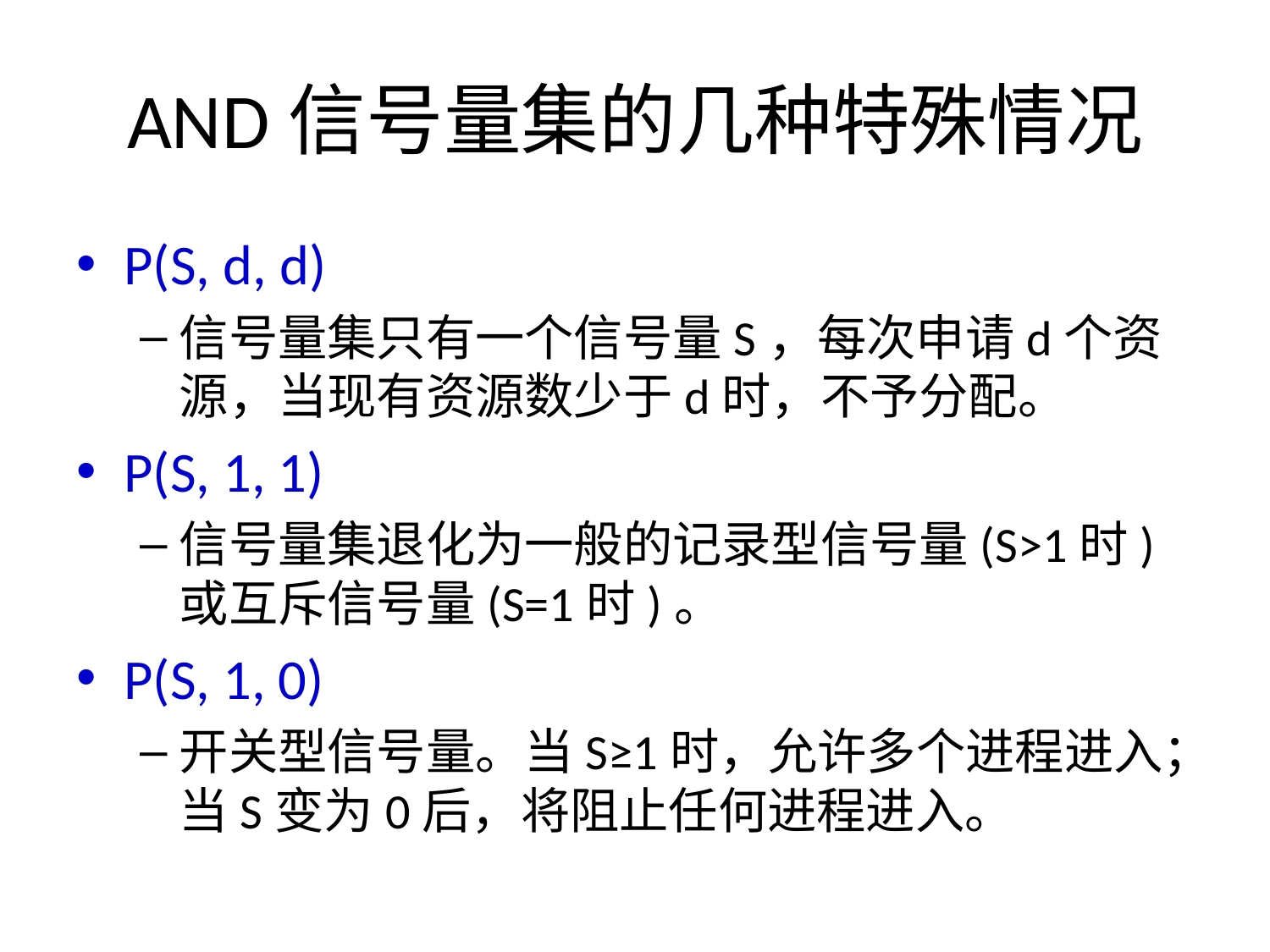

# AND信号量集的几种特殊情况
P(S, d, d)
信号量集只有一个信号量S，每次申请d个资源，当现有资源数少于d时，不予分配。
P(S, 1, 1)
信号量集退化为一般的记录型信号量(S>1时)或互斥信号量(S=1时)。
P(S, 1, 0)
开关型信号量。当S≥1时，允许多个进程进入；当S变为0后，将阻止任何进程进入。